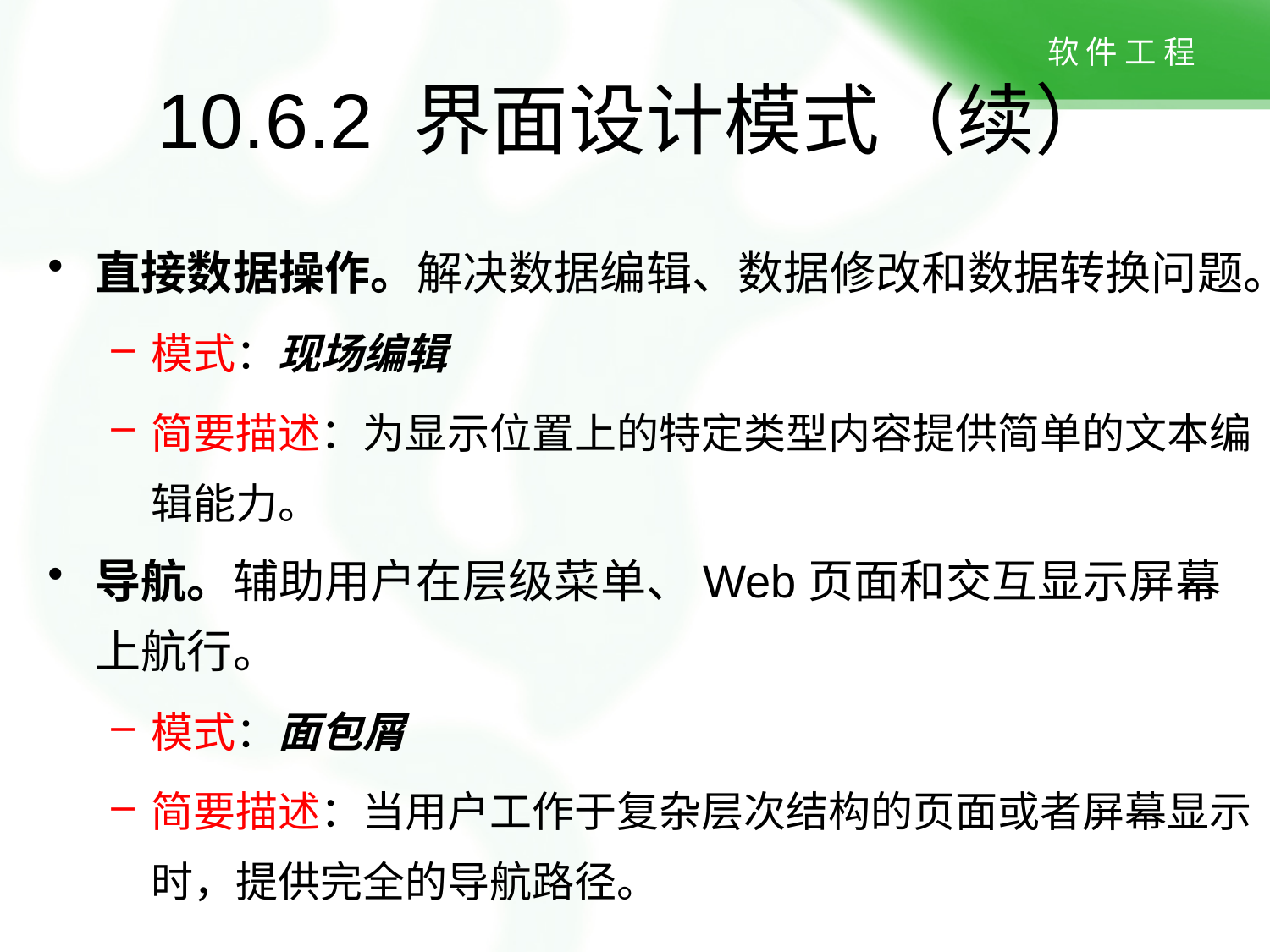

# 10.6.2 界面设计模式（续）
直接数据操作。解决数据编辑、数据修改和数据转换问题。
模式：现场编辑
简要描述：为显示位置上的特定类型内容提供简单的文本编辑能力。
导航。辅助用户在层级菜单、Web页面和交互显示屏幕上航行。
模式：面包屑
简要描述：当用户工作于复杂层次结构的页面或者屏幕显示时，提供完全的导航路径。